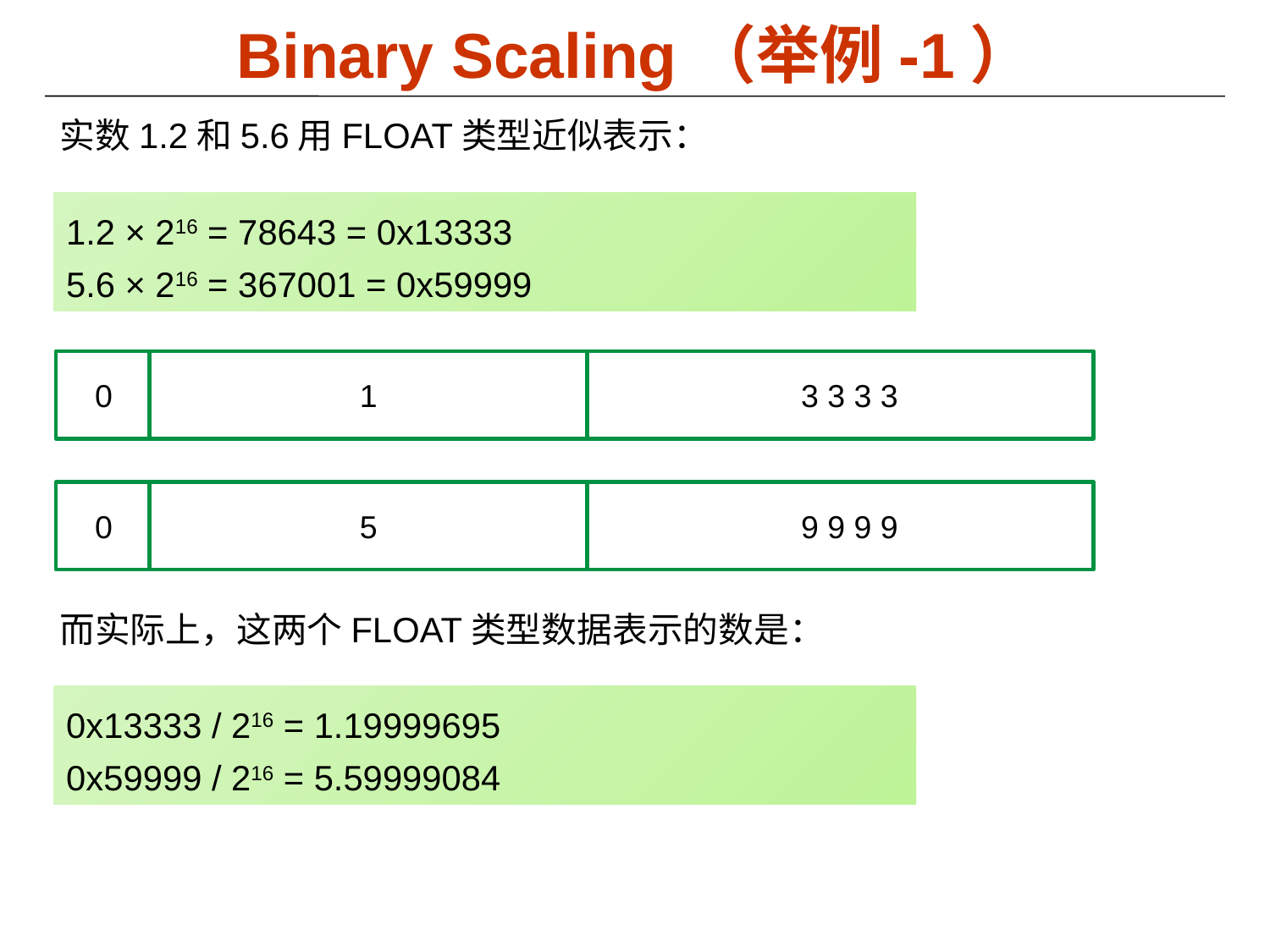

# Binary Scaling（举例-1）
实数1.2和5.6用FLOAT类型近似表示：
1.2 × 216 = 78643 = 0x13333
5.6 × 216 = 367001 = 0x59999

0
1
3 3 3 3

0
5
9 9 9 9
而实际上，这两个FLOAT类型数据表示的数是：
0x13333 / 216 = 1.19999695
0x59999 / 216 = 5.59999084